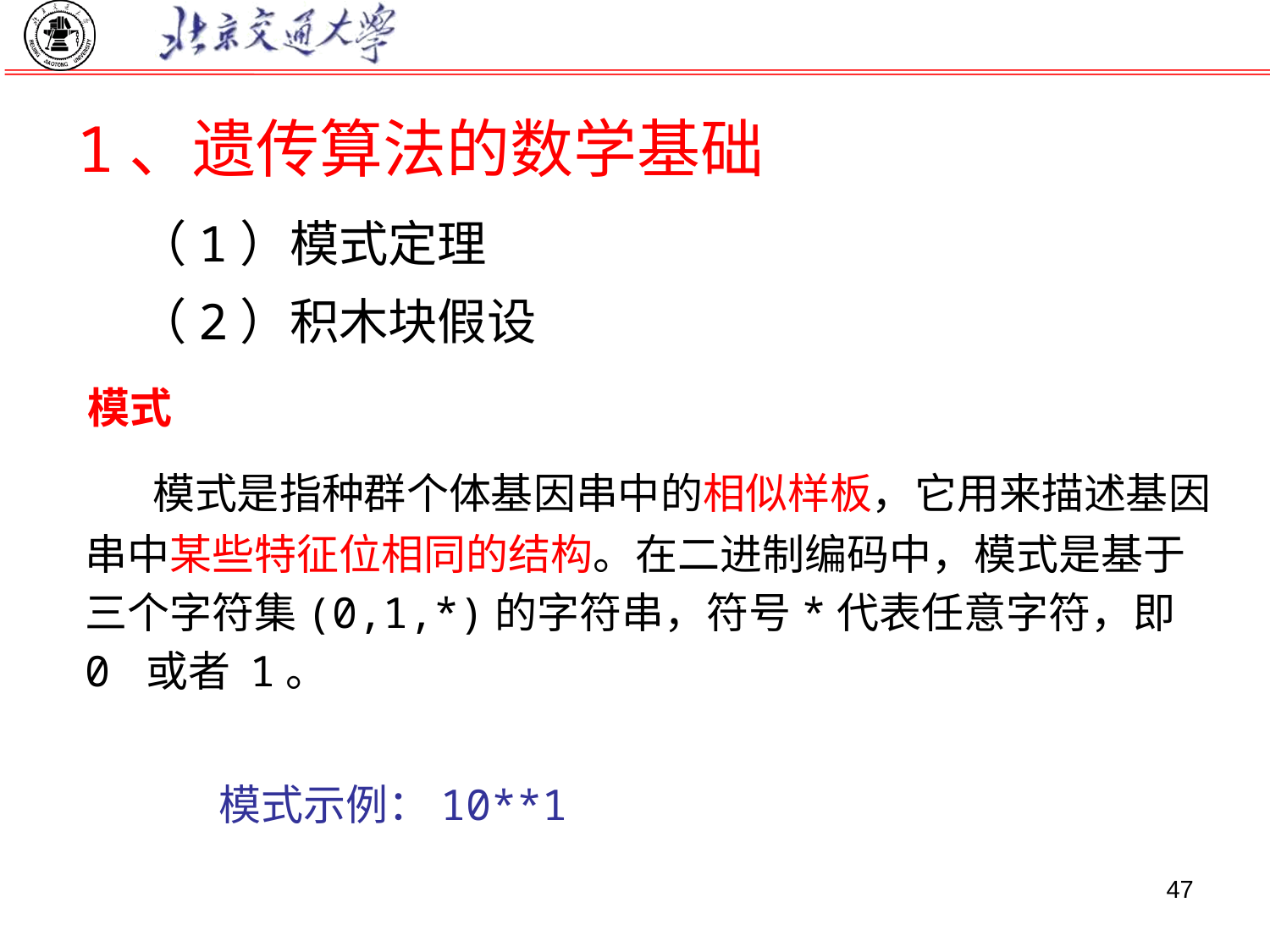

# 1、遗传算法的数学基础
（1）模式定理
（2）积木块假设
模式
        模式是指种群个体基因串中的相似样板，它用来描述基因串中某些特征位相同的结构。在二进制编码中，模式是基于三个字符集(0,1,*)的字符串，符号*代表任意字符，即 0 或者 1。

                  模式示例：10**1
47